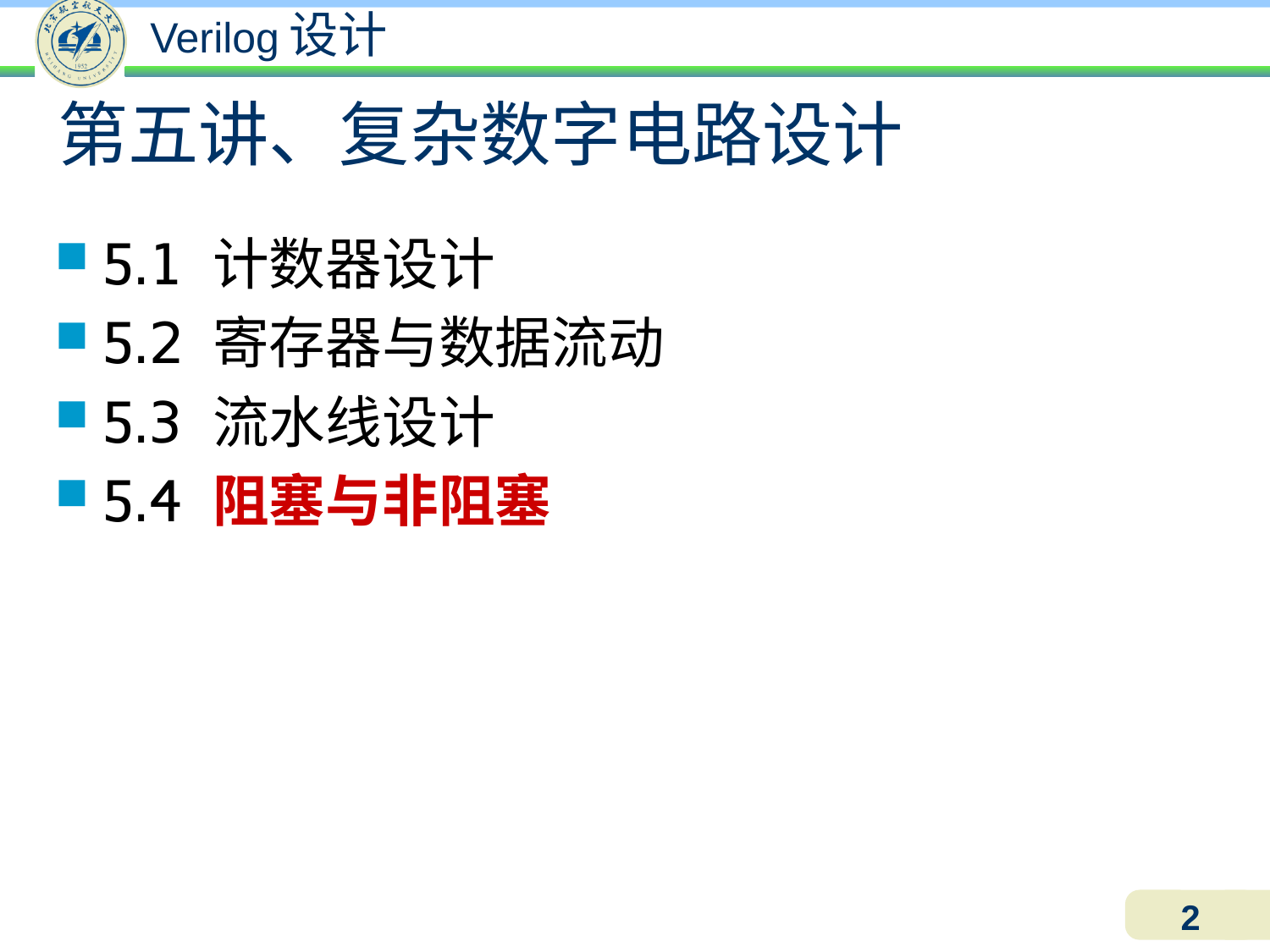

# 第五讲、复杂数字电路设计
5.1 计数器设计
5.2 寄存器与数据流动
5.3 流水线设计
5.4 阻塞与非阻塞
2